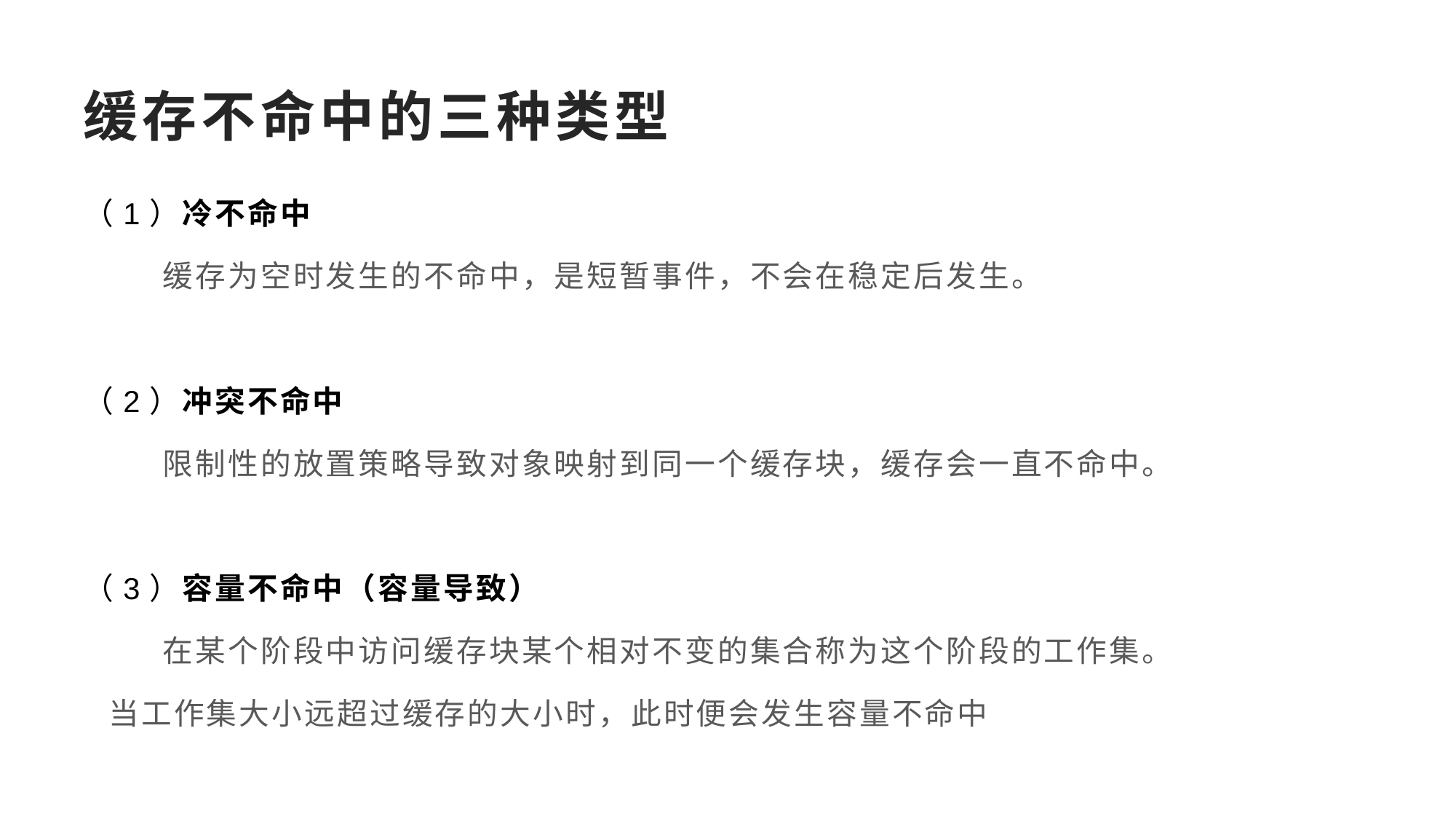

# 缓存不命中的三种类型
（1）冷不命中
        缓存为空时发生的不命中，是短暂事件，不会在稳定后发生。

（2）冲突不命中
        限制性的放置策略导致对象映射到同一个缓存块，缓存会一直不命中。

（3）容量不命中（容量导致）
        在某个阶段中访问缓存块某个相对不变的集合称为这个阶段的工作集。
  当工作集大小远超过缓存的大小时，此时便会发生容量不命中